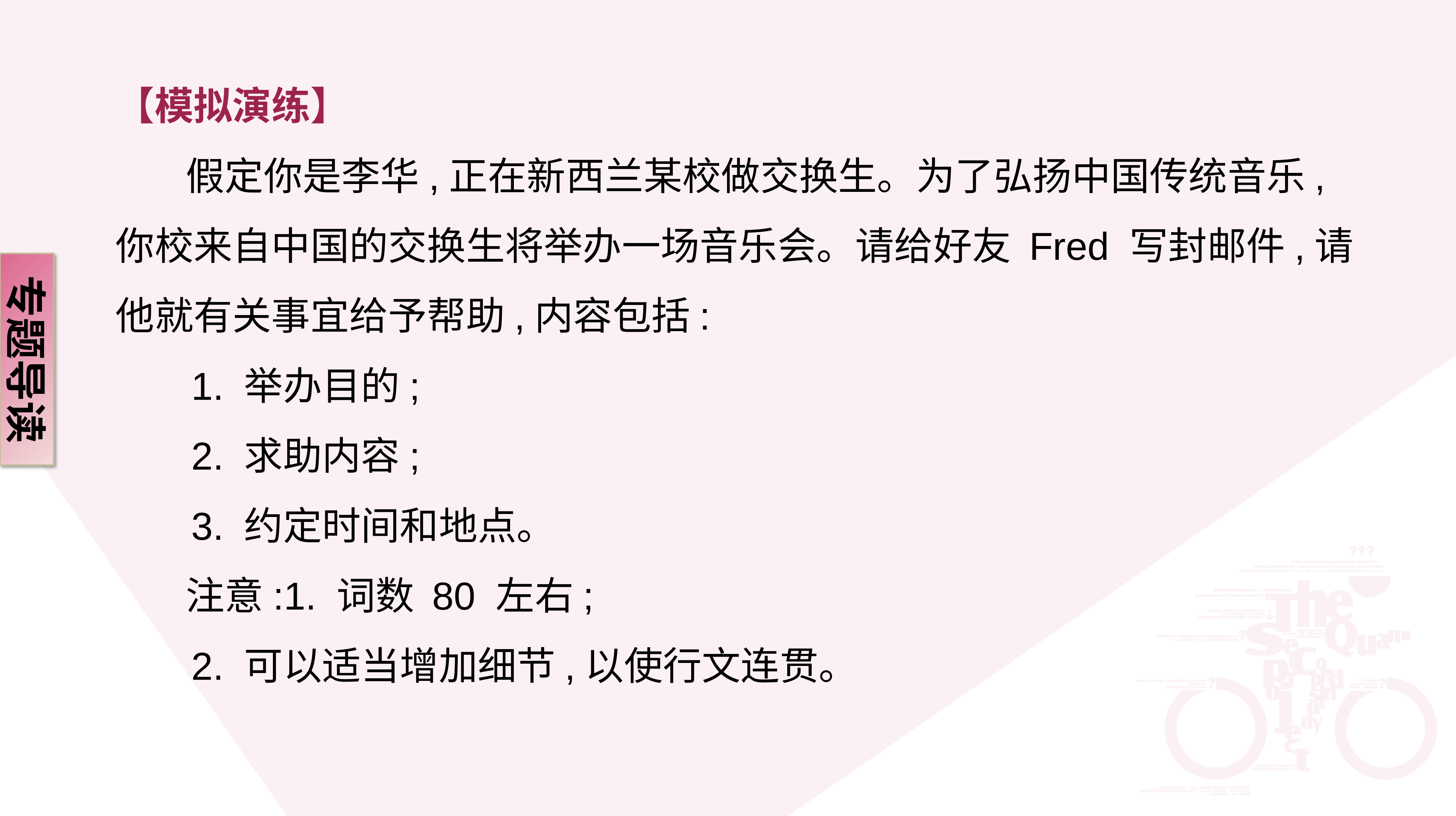

【模拟演练】
       假定你是李华,正在新西兰某校做交换生。为了弘扬中国传统音乐,你校来自中国的交换生将举办一场音乐会。请给好友 Fred 写封邮件,请他就有关事宜给予帮助,内容包括:
       1. 举办目的;
       2. 求助内容;
       3. 约定时间和地点。
       注意:1. 词数 80 左右;
       2. 可以适当增加细节,以使行文连贯。
专题导读